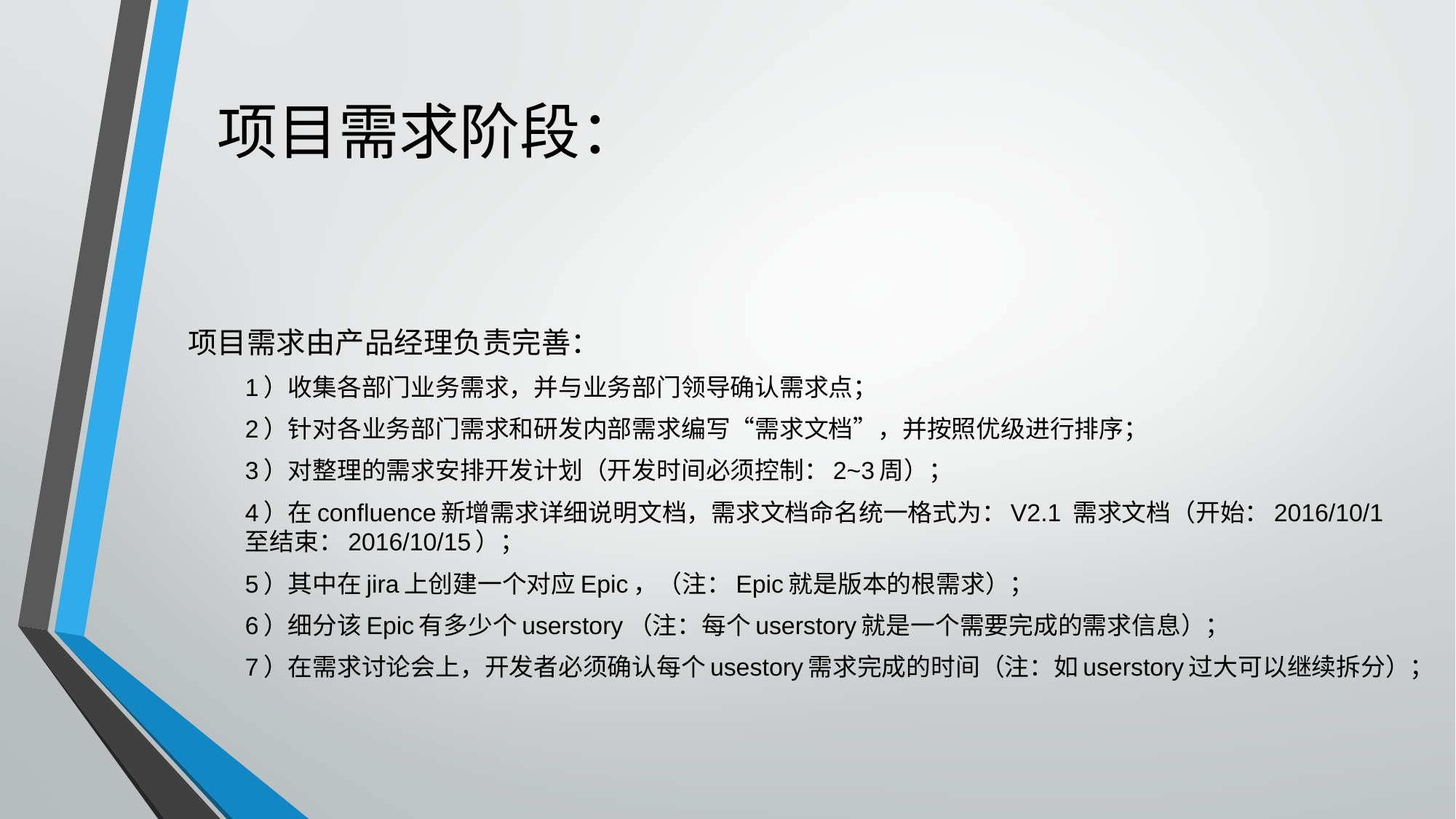

# 项目需求阶段：
项目需求由产品经理负责完善：
1）收集各部门业务需求，并与业务部门领导确认需求点；
2）针对各业务部门需求和研发内部需求编写“需求文档”，并按照优级进行排序；
3）对整理的需求安排开发计划（开发时间必须控制：2~3周）；
4）在confluence新增需求详细说明文档，需求文档命名统一格式为：V2.1 需求文档（开始：2016/10/1至结束：2016/10/15）；
5）其中在jira上创建一个对应Epic，（注：Epic就是版本的根需求）；
6）细分该Epic有多少个userstory（注：每个userstory就是一个需要完成的需求信息）；
7）在需求讨论会上，开发者必须确认每个usestory需求完成的时间（注：如userstory过大可以继续拆分）；